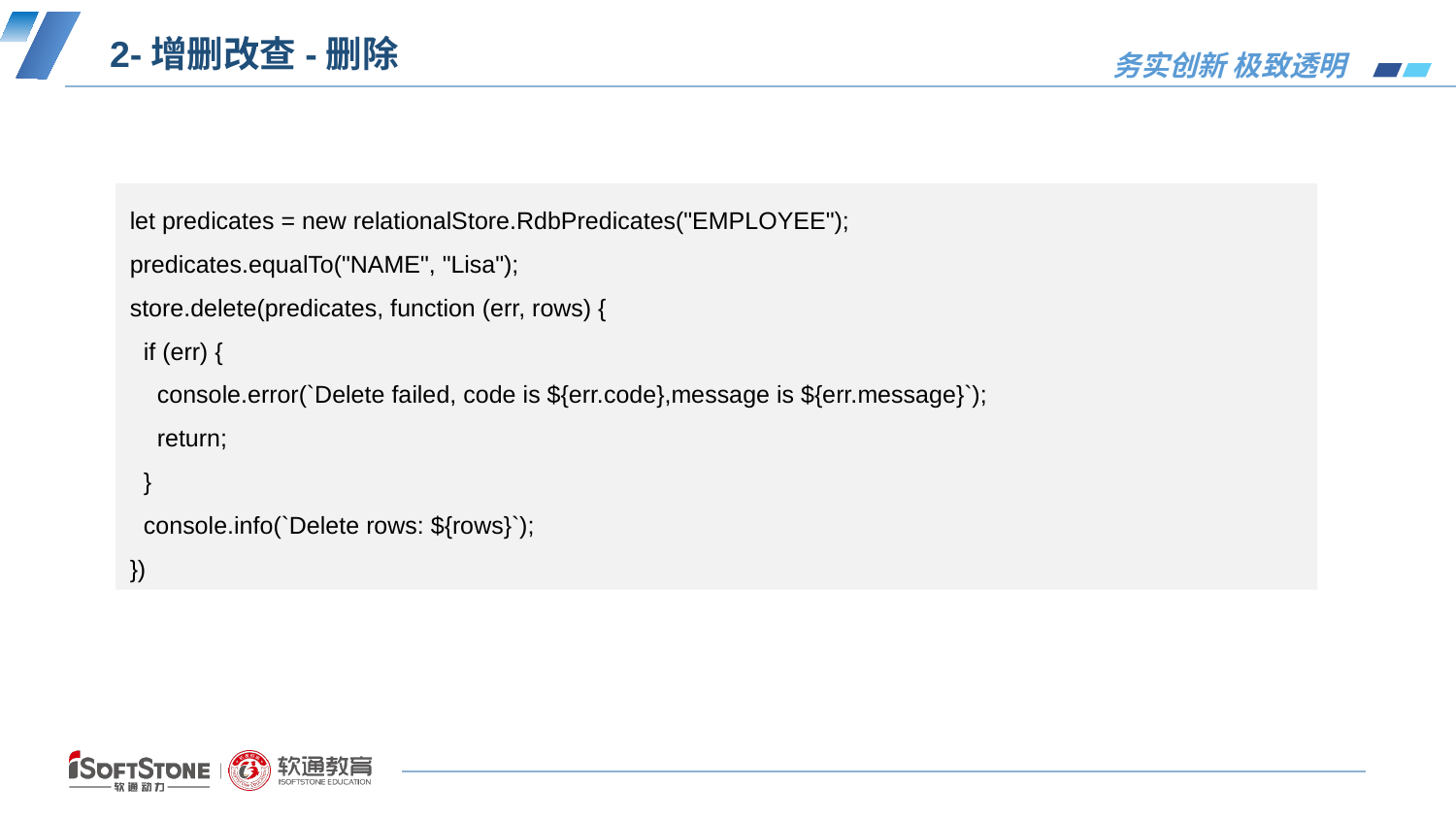

# 2-增删改查-删除
let predicates = new relationalStore.RdbPredicates("EMPLOYEE");
predicates.equalTo("NAME", "Lisa");
store.delete(predicates, function (err, rows) {
  if (err) {
    console.error(`Delete failed, code is ${err.code},message is ${err.message}`);
    return;
  }
  console.info(`Delete rows: ${rows}`);
})